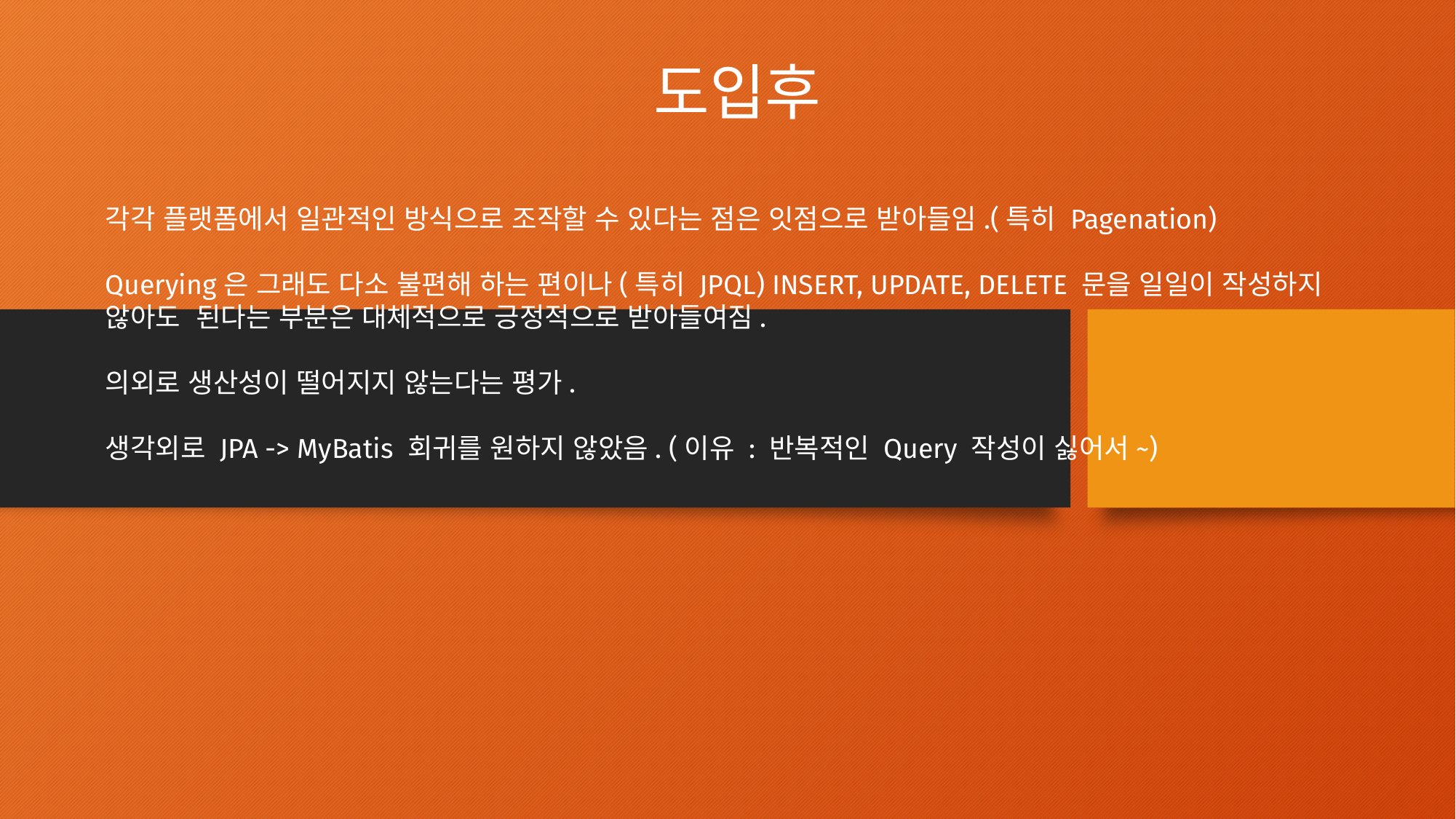

도입후
각각 플랫폼에서 일관적인 방식으로 조작할 수 있다는 점은 잇점으로 받아들임.(특히 Pagenation)

Querying은 그래도 다소 불편해 하는 편이나(특히 JPQL) INSERT, UPDATE, DELETE 문을 일일이 작성하지 않아도  된다는 부분은 대체적으로 긍정적으로 받아들여짐.

의외로 생산성이 떨어지지 않는다는 평가.

생각외로 JPA -> MyBatis 회귀를 원하지 않았음. (이유 : 반복적인 Query 작성이 싫어서~)